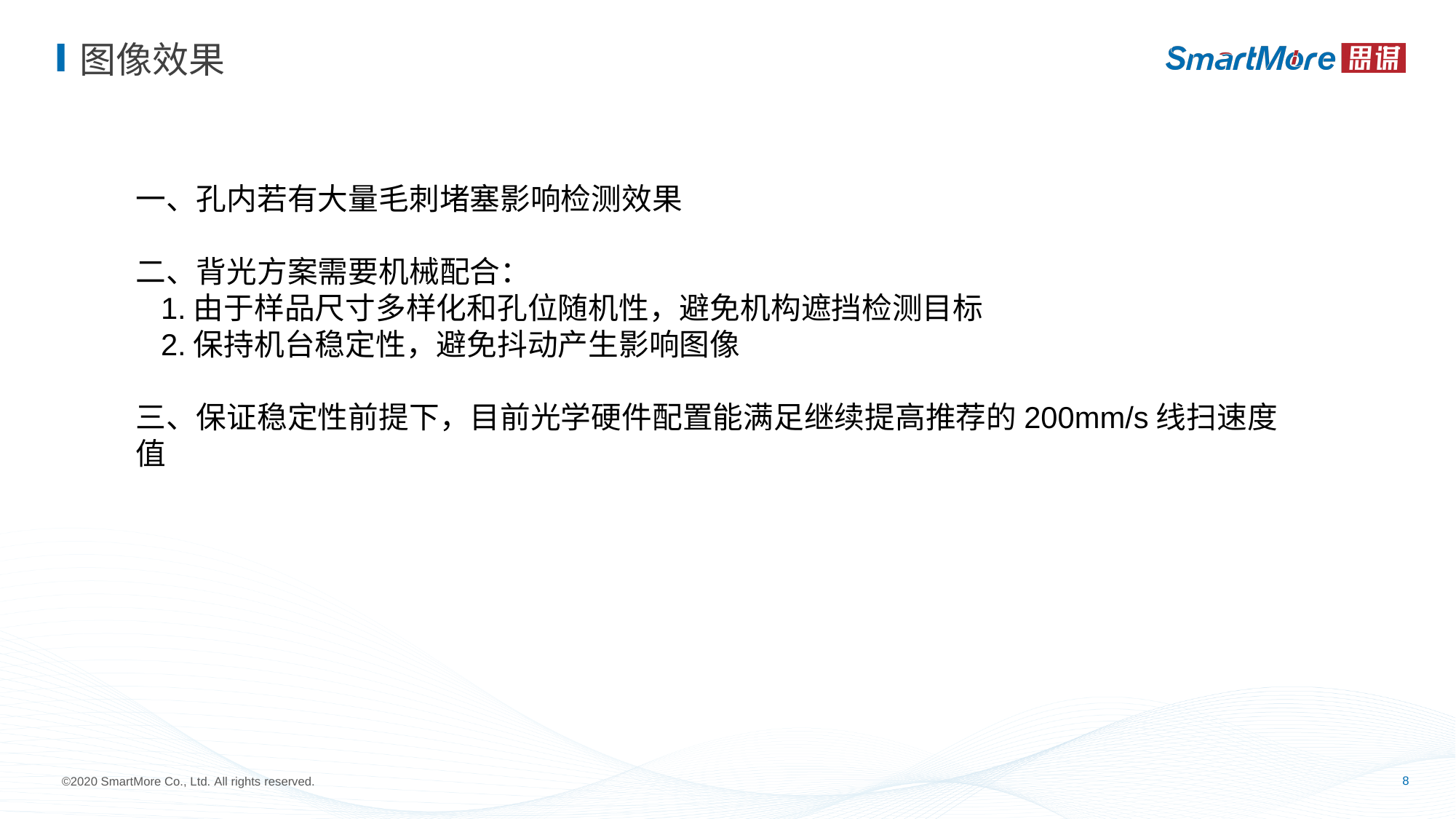

图像效果
一、孔内若有大量毛刺堵塞影响检测效果

二、背光方案需要机械配合：
   1.由于样品尺寸多样化和孔位随机性，避免机构遮挡检测目标
   2.保持机台稳定性，避免抖动产生影响图像

三、保证稳定性前提下，目前光学硬件配置能满足继续提高推荐的200mm/s线扫速度值